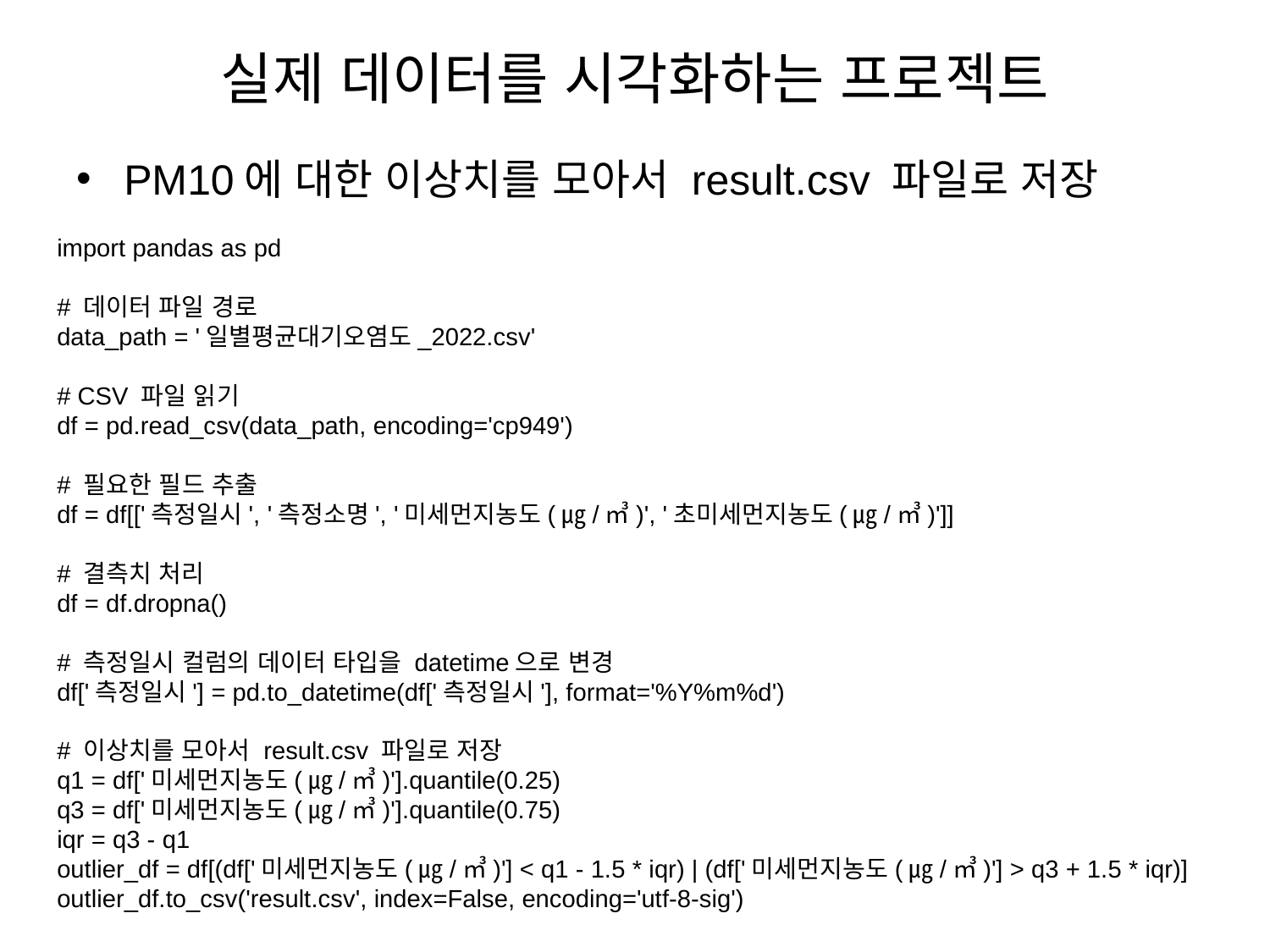

# 실제 데이터를 시각화하는 프로젝트
PM10에 대한 이상치를 모아서 result.csv 파일로 저장
import pandas as pd

# 데이터 파일 경로
data_path = '일별평균대기오염도_2022.csv'

# CSV 파일 읽기
df = pd.read_csv(data_path, encoding='cp949')

# 필요한 필드 추출
df = df[['측정일시', '측정소명', '미세먼지농도(㎍/㎥)', '초미세먼지농도(㎍/㎥)']]

# 결측치 처리
df = df.dropna()

# 측정일시 컬럼의 데이터 타입을 datetime으로 변경
df['측정일시'] = pd.to_datetime(df['측정일시'], format='%Y%m%d')

# 이상치를 모아서 result.csv 파일로 저장
q1 = df['미세먼지농도(㎍/㎥)'].quantile(0.25)
q3 = df['미세먼지농도(㎍/㎥)'].quantile(0.75)
iqr = q3 - q1
outlier_df = df[(df['미세먼지농도(㎍/㎥)'] < q1 - 1.5 * iqr) | (df['미세먼지농도(㎍/㎥)'] > q3 + 1.5 * iqr)]
outlier_df.to_csv('result.csv', index=False, encoding='utf-8-sig')